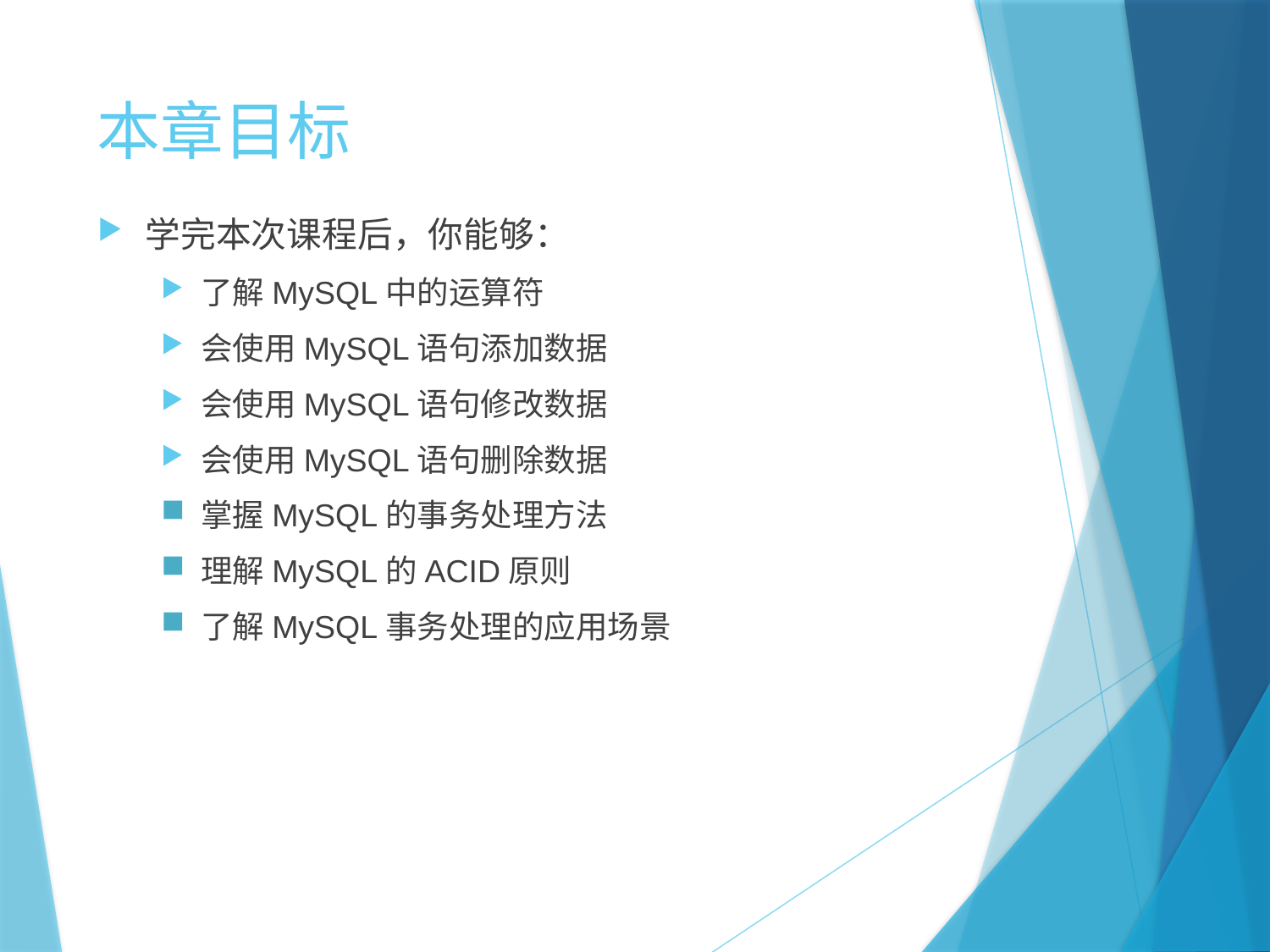

# 本章目标
学完本次课程后，你能够：
了解MySQL中的运算符
会使用MySQL语句添加数据
会使用MySQL语句修改数据
会使用MySQL语句删除数据
掌握MySQL的事务处理方法
理解MySQL的ACID原则
了解MySQL事务处理的应用场景